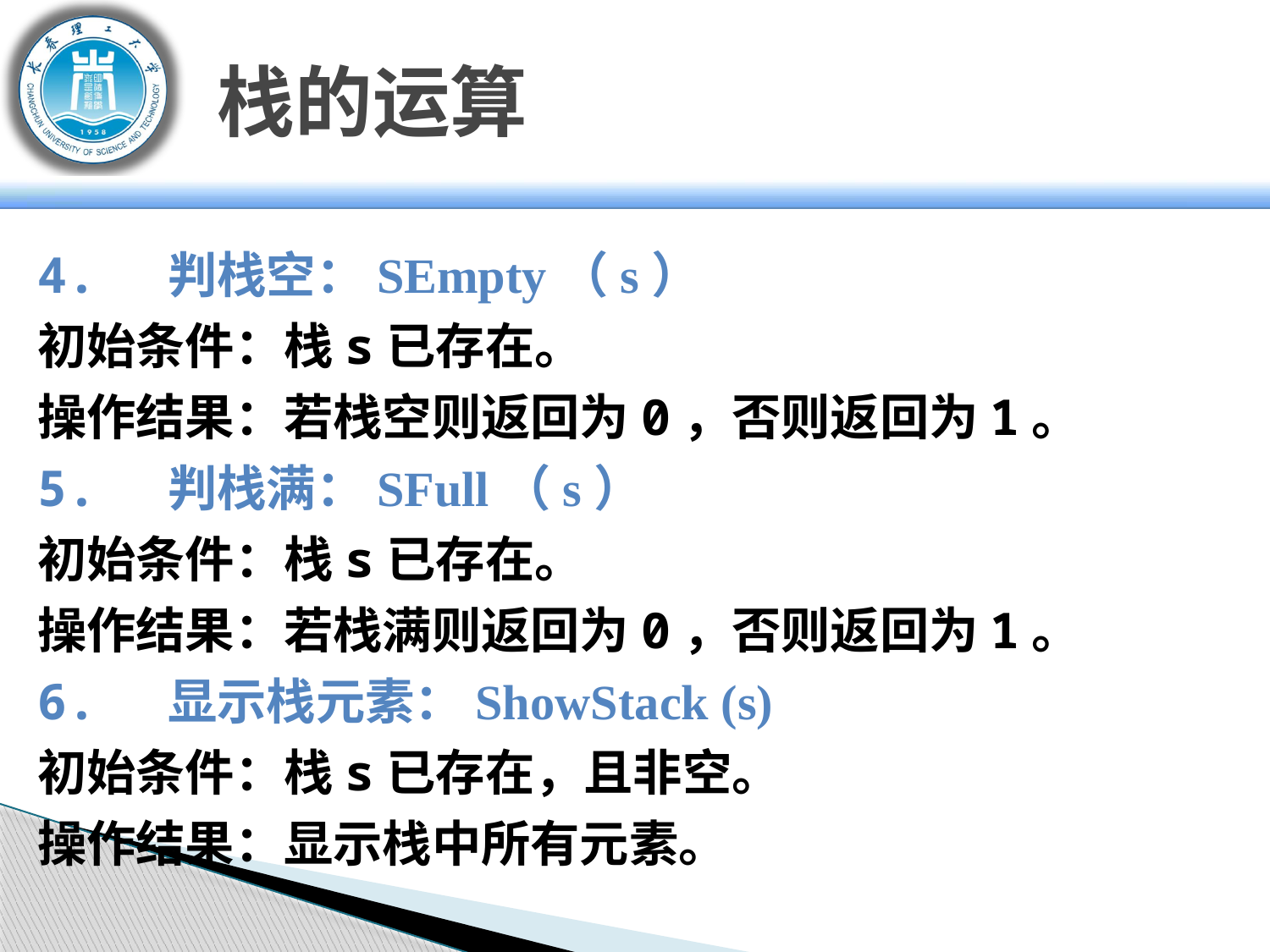

栈的运算
4.  判栈空：SEmpty（s）
初始条件：栈s已存在。
操作结果：若栈空则返回为0，否则返回为1。
5.  判栈满：SFull（s）
初始条件：栈s已存在。
操作结果：若栈满则返回为0，否则返回为1。
6.  显示栈元素：ShowStack (s)
初始条件：栈s已存在，且非空。
操作结果：显示栈中所有元素。